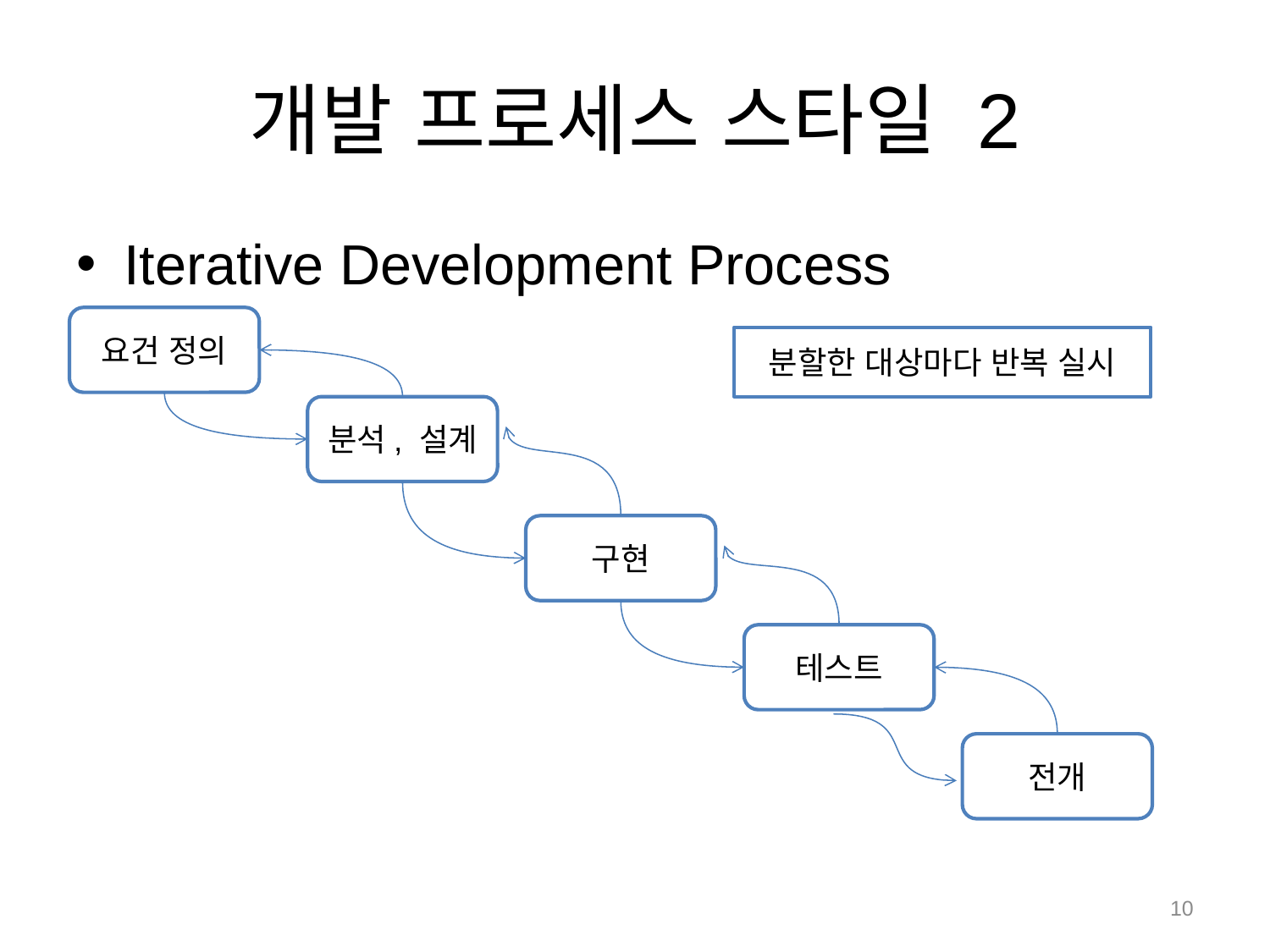

# 개발 프로세스 스타일 2
Iterative Development Process
요건 정의
분할한 대상마다 반복 실시
분석, 설계
구현
테스트
전개
10